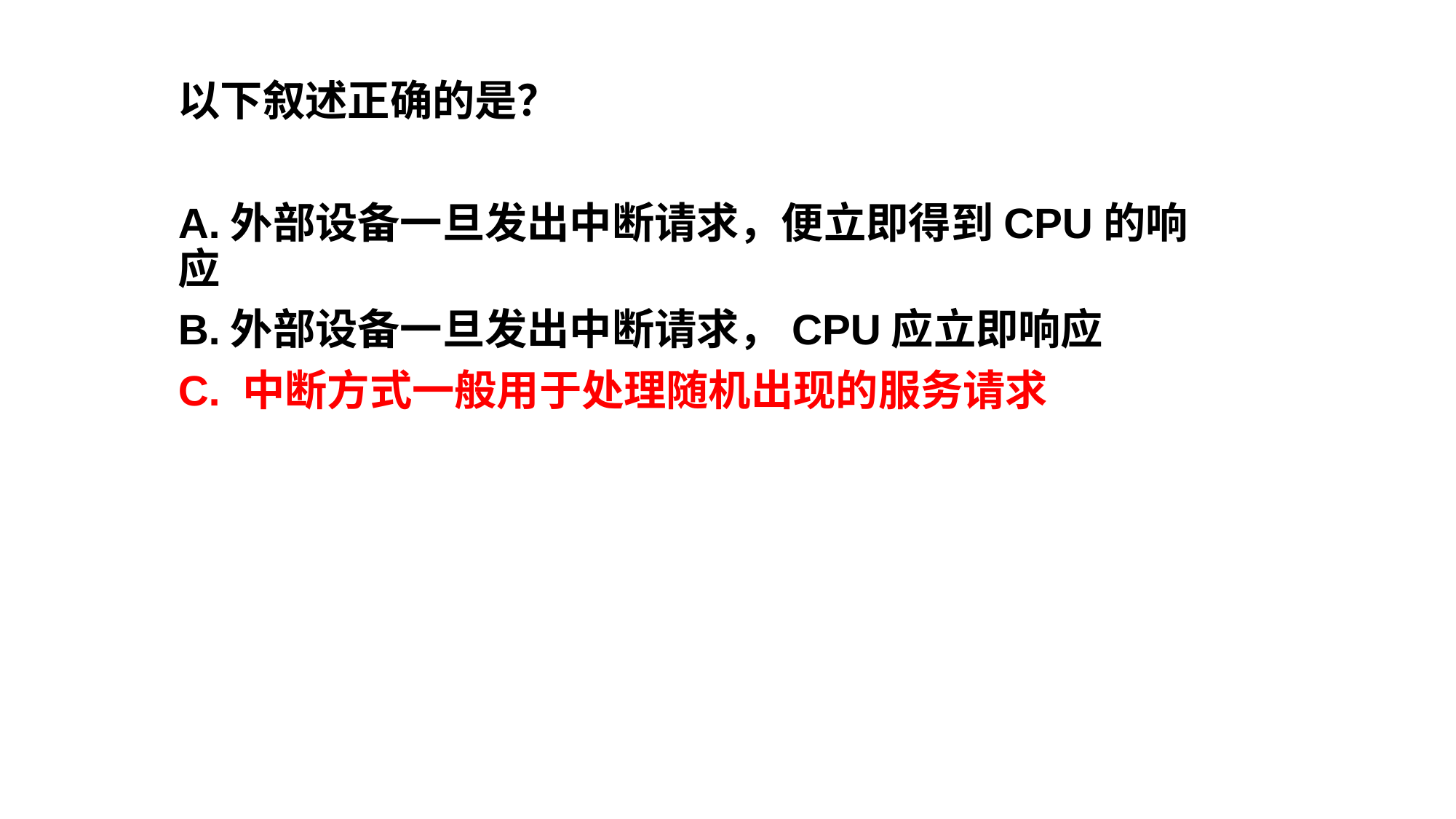

以下叙述正确的是？

A.外部设备一旦发出中断请求，便立即得到CPU的响应
B.外部设备一旦发出中断请求，CPU应立即响应
C. 中断方式一般用于处理随机出现的服务请求